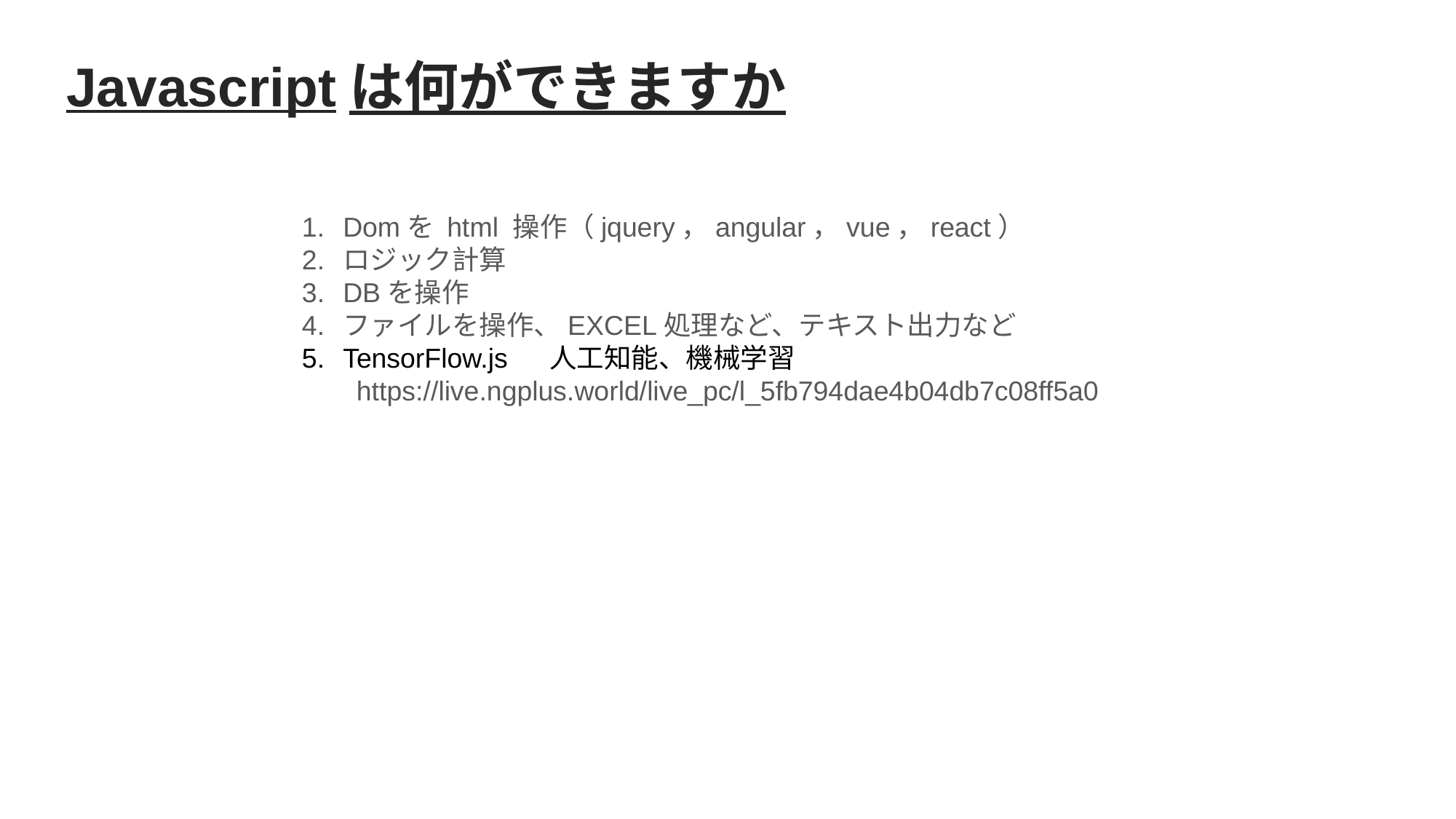

Javascriptは何ができますか
Domを html 操作（jquery，angular，vue，react）
ロジック計算
DBを操作
ファイルを操作、EXCEL処理など、テキスト出力など
TensorFlow.js 　人工知能、機械学習
https://live.ngplus.world/live_pc/l_5fb794dae4b04db7c08ff5a0